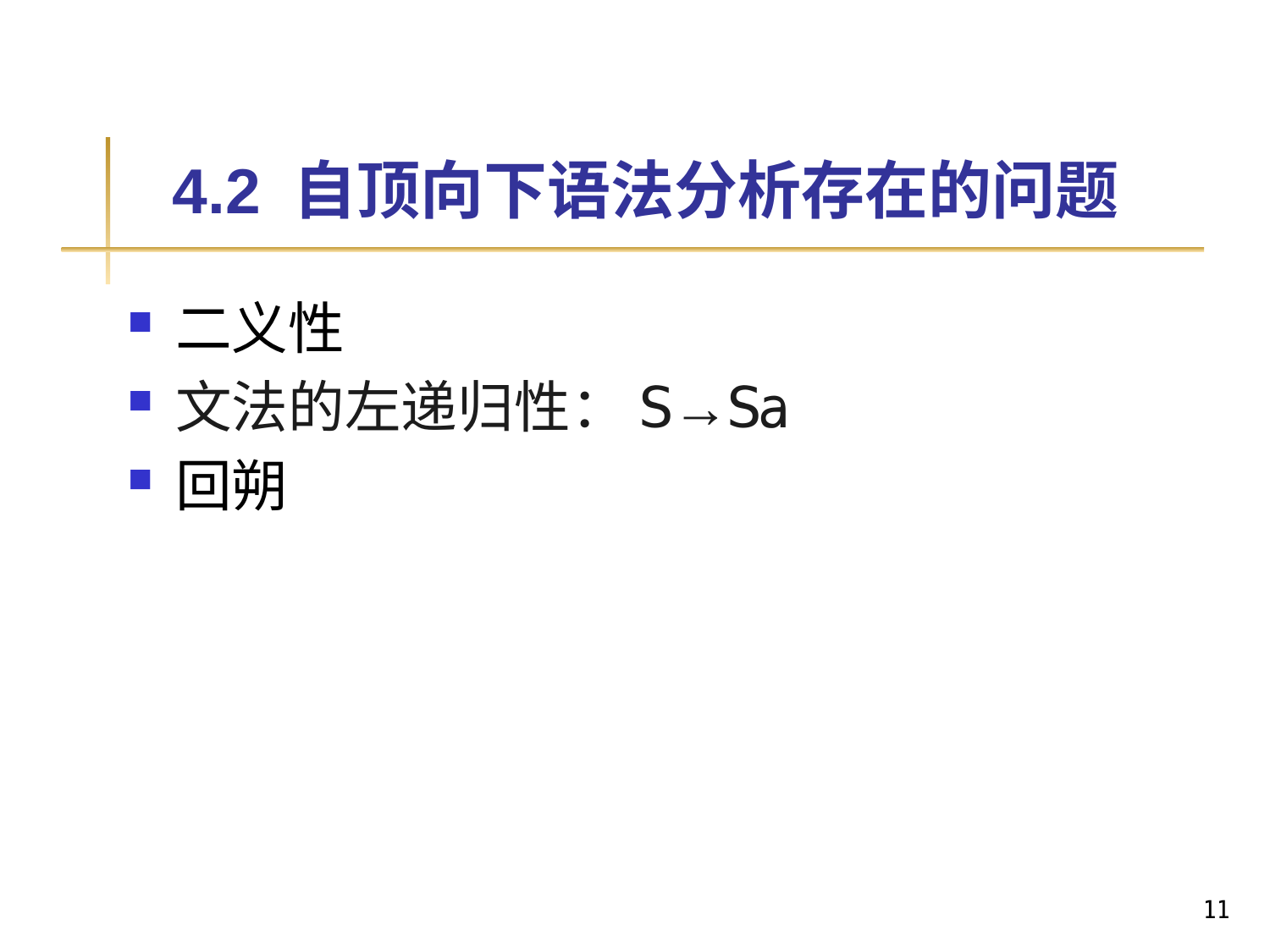

# 4.2 自顶向下语法分析存在的问题
二义性
文法的左递归性：S→Sa
回朔

11